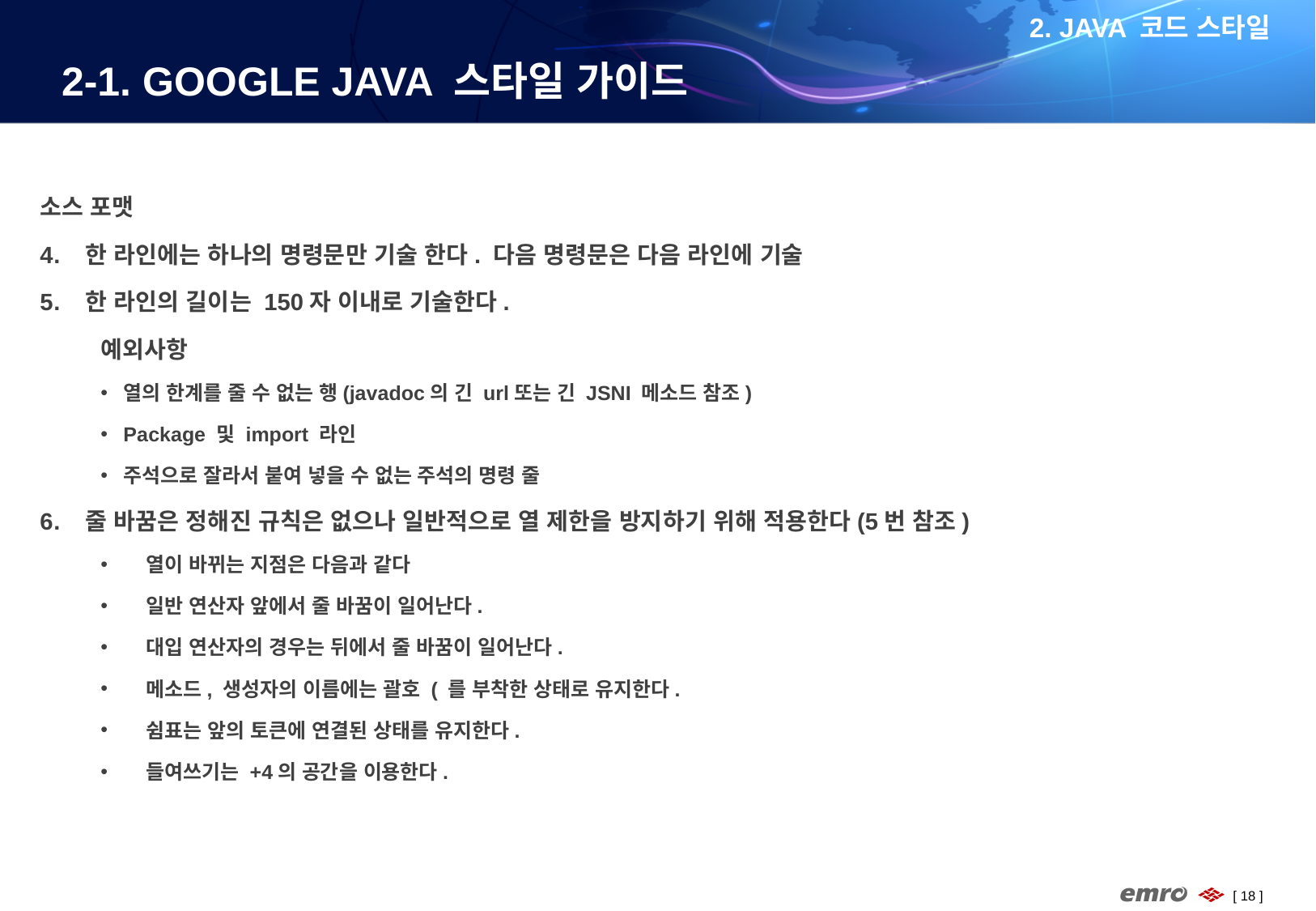

2. JAVA 코드 스타일
# 2-1. GOOGLE JAVA 스타일 가이드
소스 포맷
한 라인에는 하나의 명령문만 기술 한다. 다음 명령문은 다음 라인에 기술
한 라인의 길이는 150자 이내로 기술한다.
예외사항
열의 한계를 줄 수 없는 행(javadoc의 긴 url또는 긴 JSNI 메소드 참조)
Package 및 import 라인
주석으로 잘라서 붙여 넣을 수 없는 주석의 명령 줄
줄 바꿈은 정해진 규칙은 없으나 일반적으로 열 제한을 방지하기 위해 적용한다(5번 참조)
열이 바뀌는 지점은 다음과 같다
일반 연산자 앞에서 줄 바꿈이 일어난다.
대입 연산자의 경우는 뒤에서 줄 바꿈이 일어난다.
메소드, 생성자의 이름에는 괄호 ( 를 부착한 상태로 유지한다.
쉼표는 앞의 토큰에 연결된 상태를 유지한다.
들여쓰기는 +4의 공간을 이용한다.